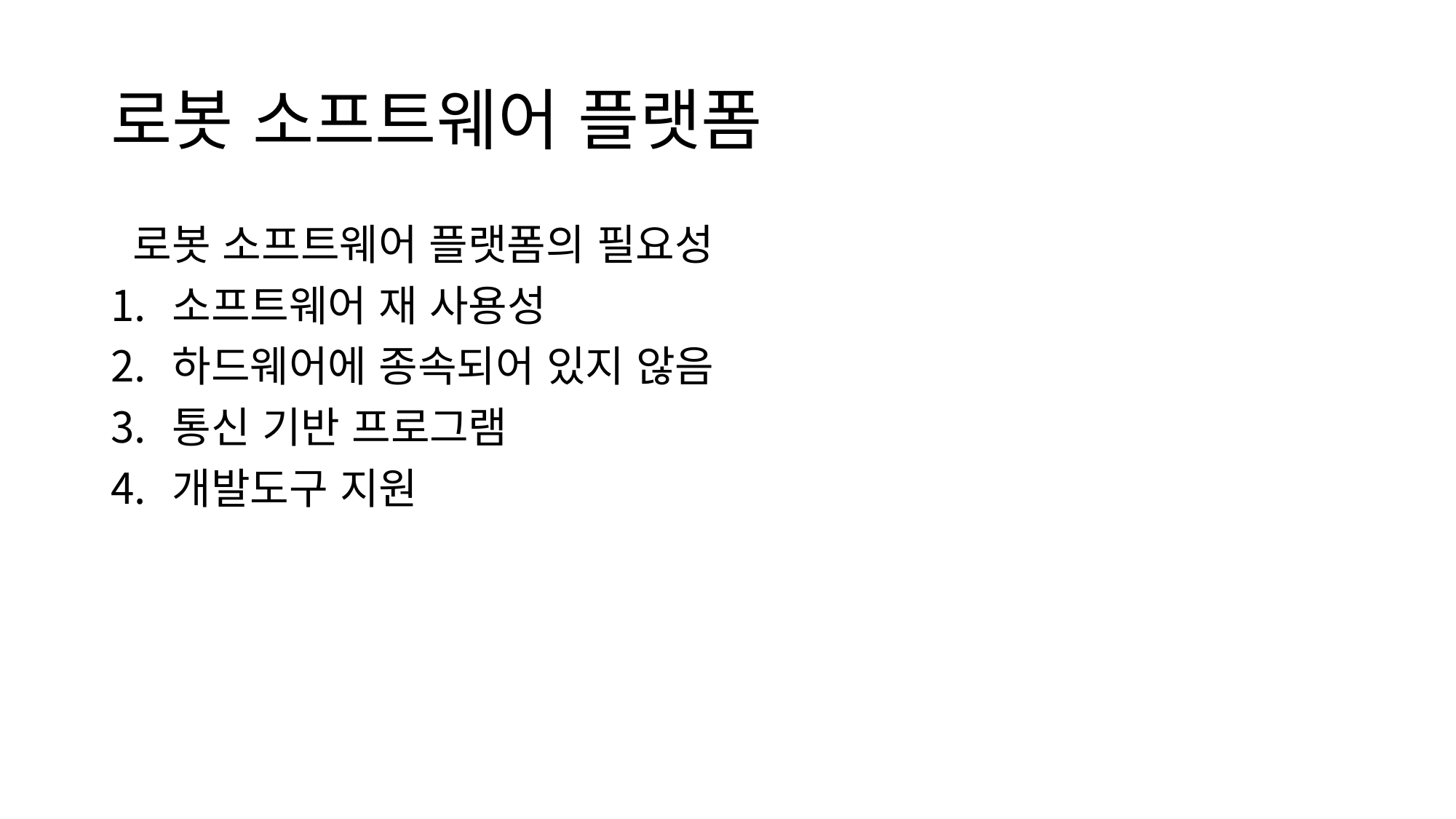

# 로봇 소프트웨어 플랫폼
 로봇 소프트웨어 플랫폼의 필요성
소프트웨어 재 사용성
하드웨어에 종속되어 있지 않음
통신 기반 프로그램
개발도구 지원